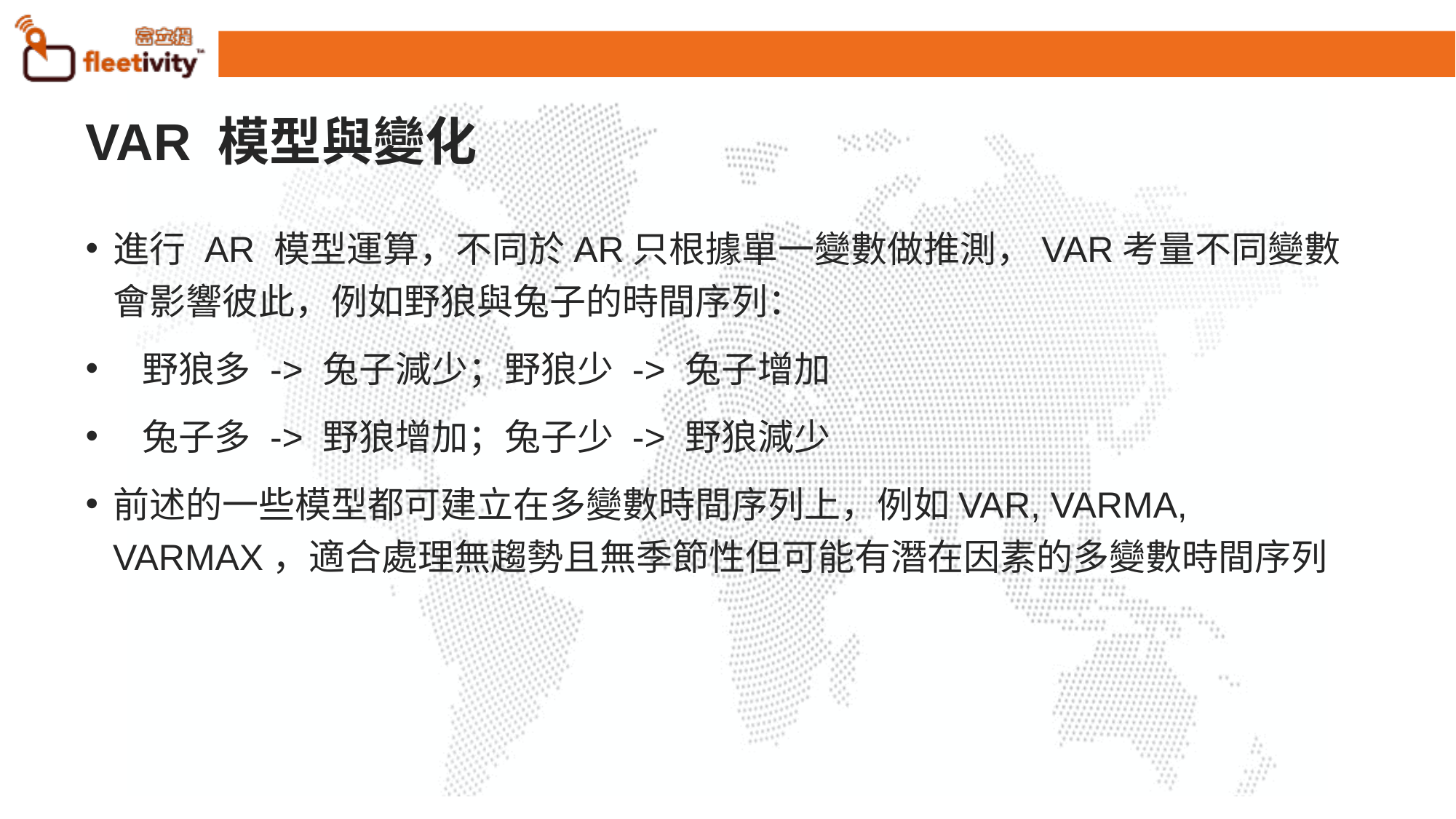

# VAR 模型與變化
進行 AR 模型運算，不同於AR只根據單一變數做推測，VAR考量不同變數會影響彼此，例如野狼與兔子的時間序列：
  野狼多 -> 兔子減少；野狼少 -> 兔子增加
  兔子多 -> 野狼增加；兔子少 -> 野狼減少
前述的一些模型都可建立在多變數時間序列上，例如VAR, VARMA, VARMAX，適合處理無趨勢且無季節性但可能有潛在因素的多變數時間序列